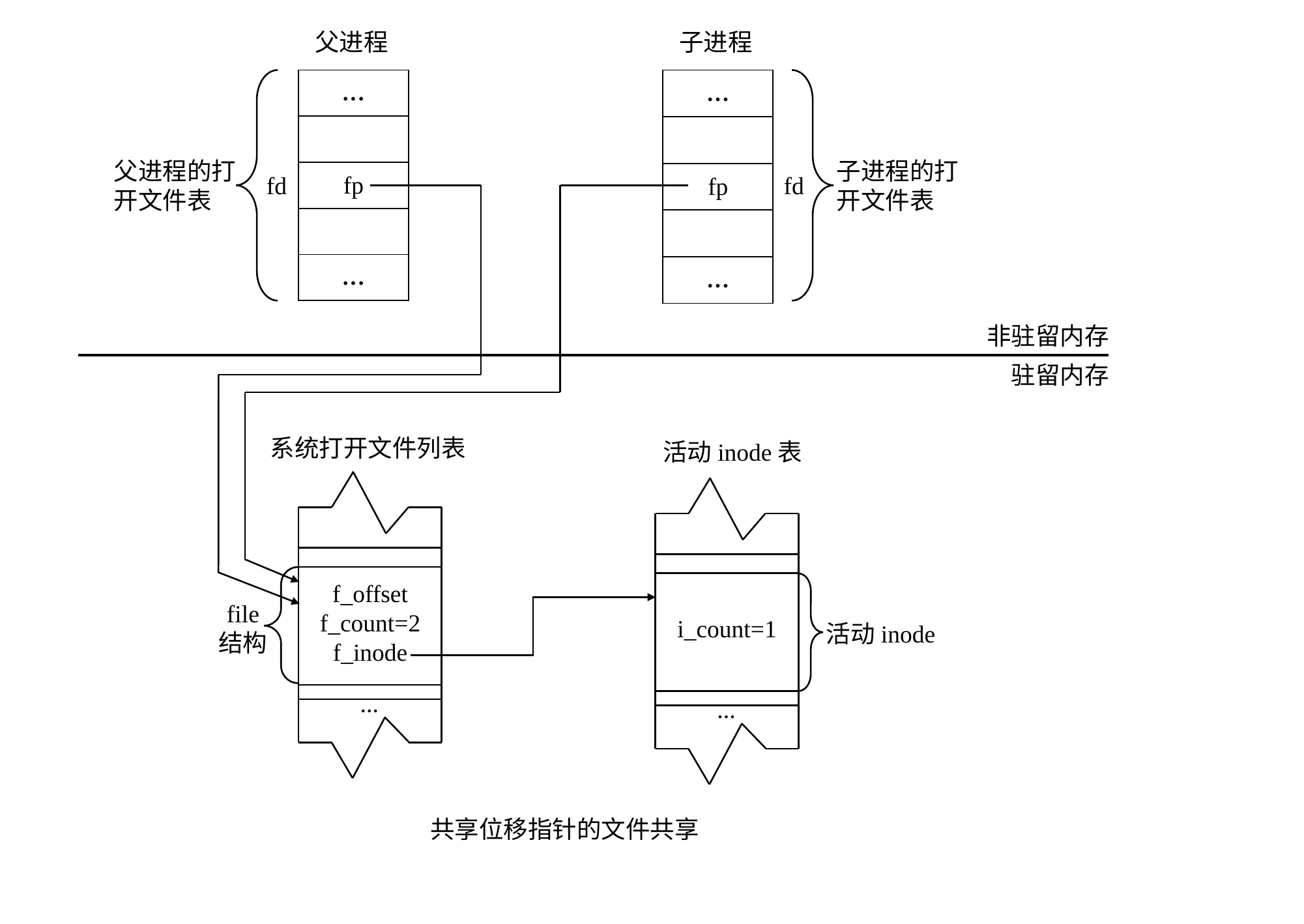

父进程
子进程
| ... |
| --- |
|  |
| fp |
|  |
| ... |

| ... |
| --- |
|  |
| fp |
|  |
| ... |

父进程的打开文件表
子进程的打开文件表
fd
fd
非驻留内存
驻留内存
系统打开文件列表
活动inode表

f_offset
f_count=2
f_inode
file
结构
i_count=1
活动inode
...
...
共享位移指针的文件共享